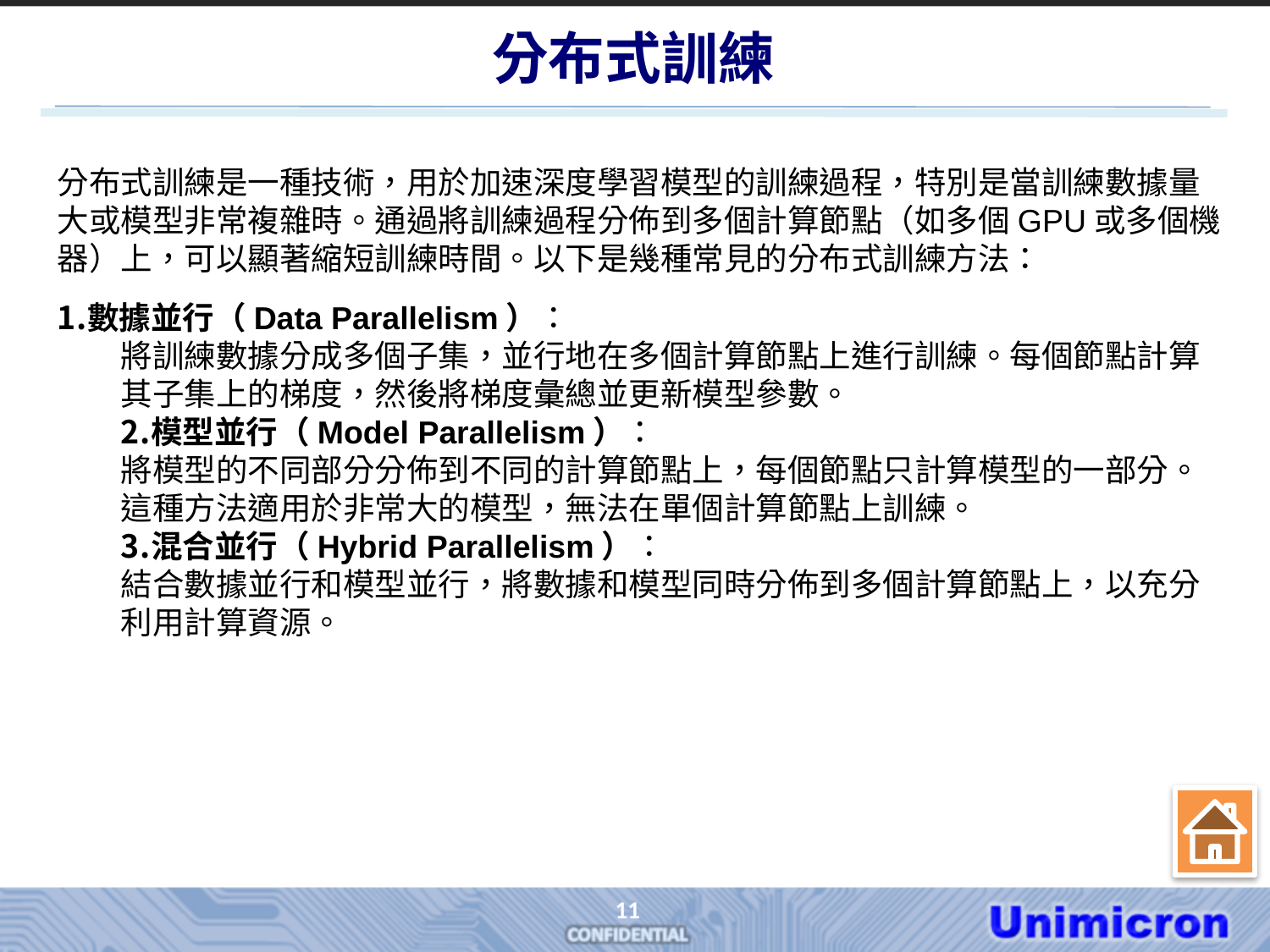

# 分布式訓練
分布式訓練是一種技術，用於加速深度學習模型的訓練過程，特別是當訓練數據量大或模型非常複雜時。通過將訓練過程分佈到多個計算節點（如多個GPU或多個機器）上，可以顯著縮短訓練時間。以下是幾種常見的分布式訓練方法：
數據並行（Data Parallelism）：
將訓練數據分成多個子集，並行地在多個計算節點上進行訓練。每個節點計算其子集上的梯度，然後將梯度彙總並更新模型參數。
模型並行（Model Parallelism）：
將模型的不同部分分佈到不同的計算節點上，每個節點只計算模型的一部分。這種方法適用於非常大的模型，無法在單個計算節點上訓練。
混合並行（Hybrid Parallelism）：
結合數據並行和模型並行，將數據和模型同時分佈到多個計算節點上，以充分利用計算資源。

11